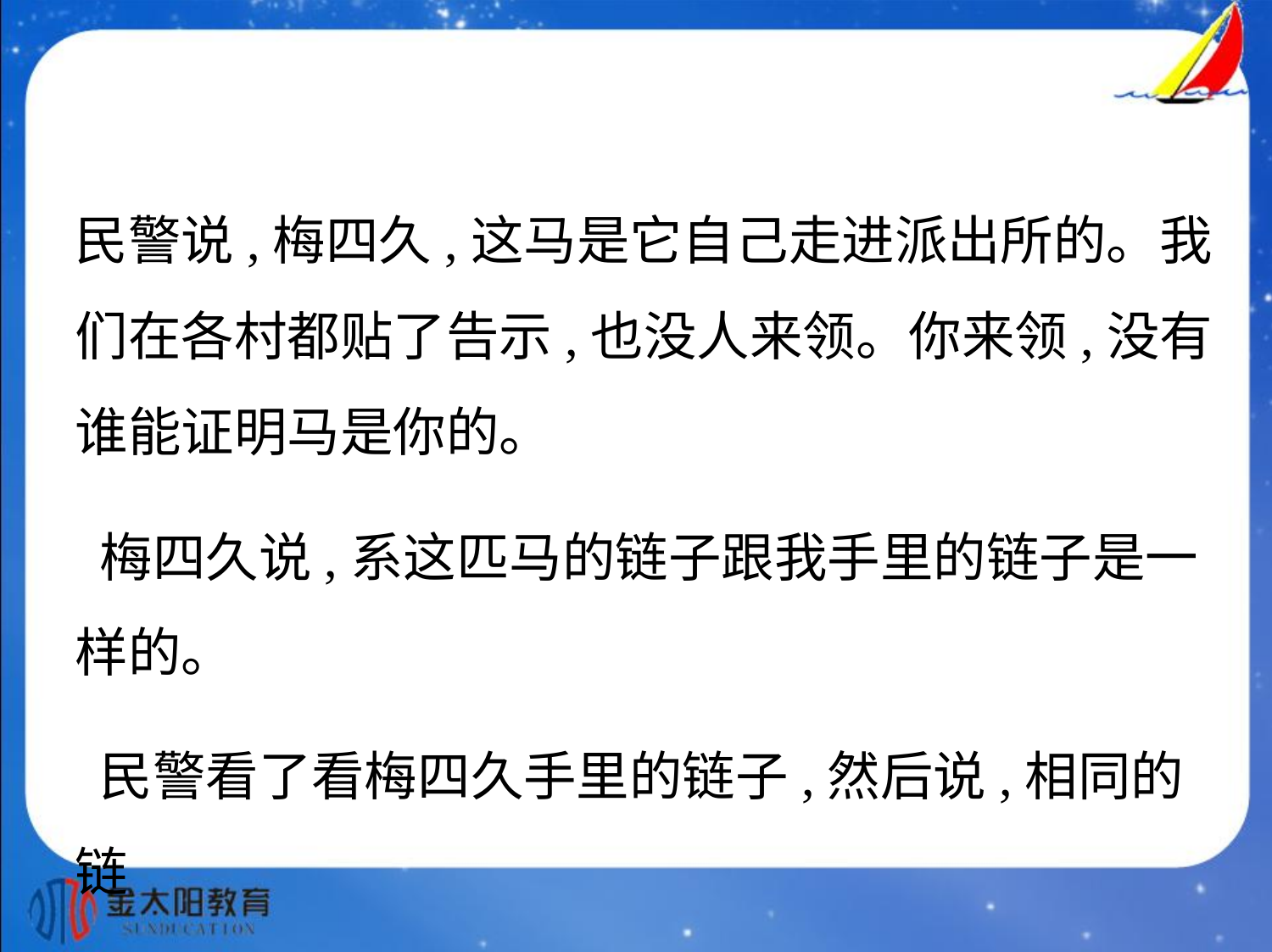

民警说,梅四久,这马是它自己走进派出所的。我
们在各村都贴了告示,也没人来领。你来领,没有
谁能证明马是你的。
 梅四久说,系这匹马的链子跟我手里的链子是一
样的。
 民警看了看梅四久手里的链子,然后说,相同的链